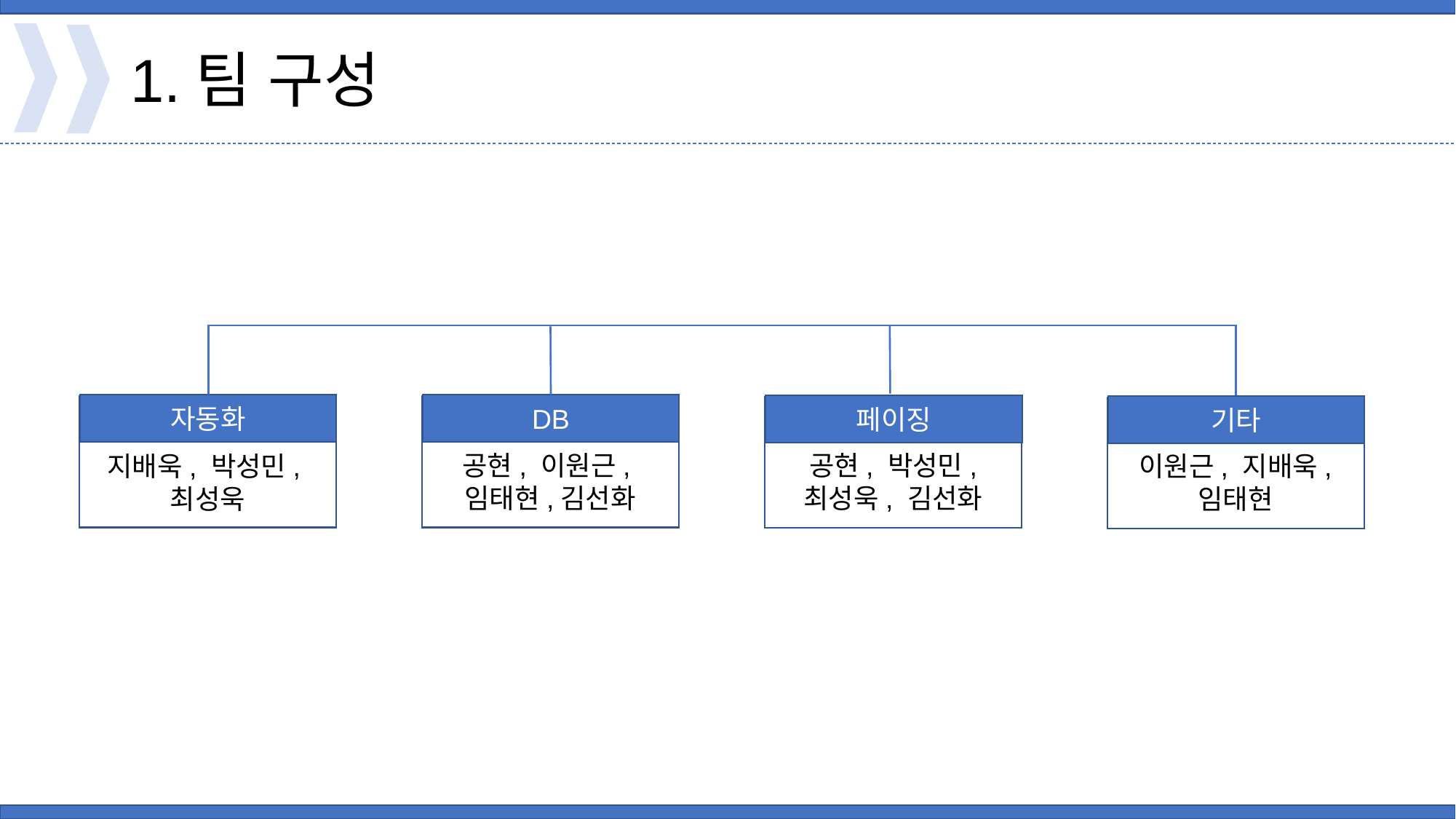

1.팀 구성
자동화

지배욱, 박성민,
최성욱
DB

공현, 이원근,
임태현,김선화
페이징

공현, 박성민, 최성욱, 김선화
기타

이원근, 지배욱,
임태현